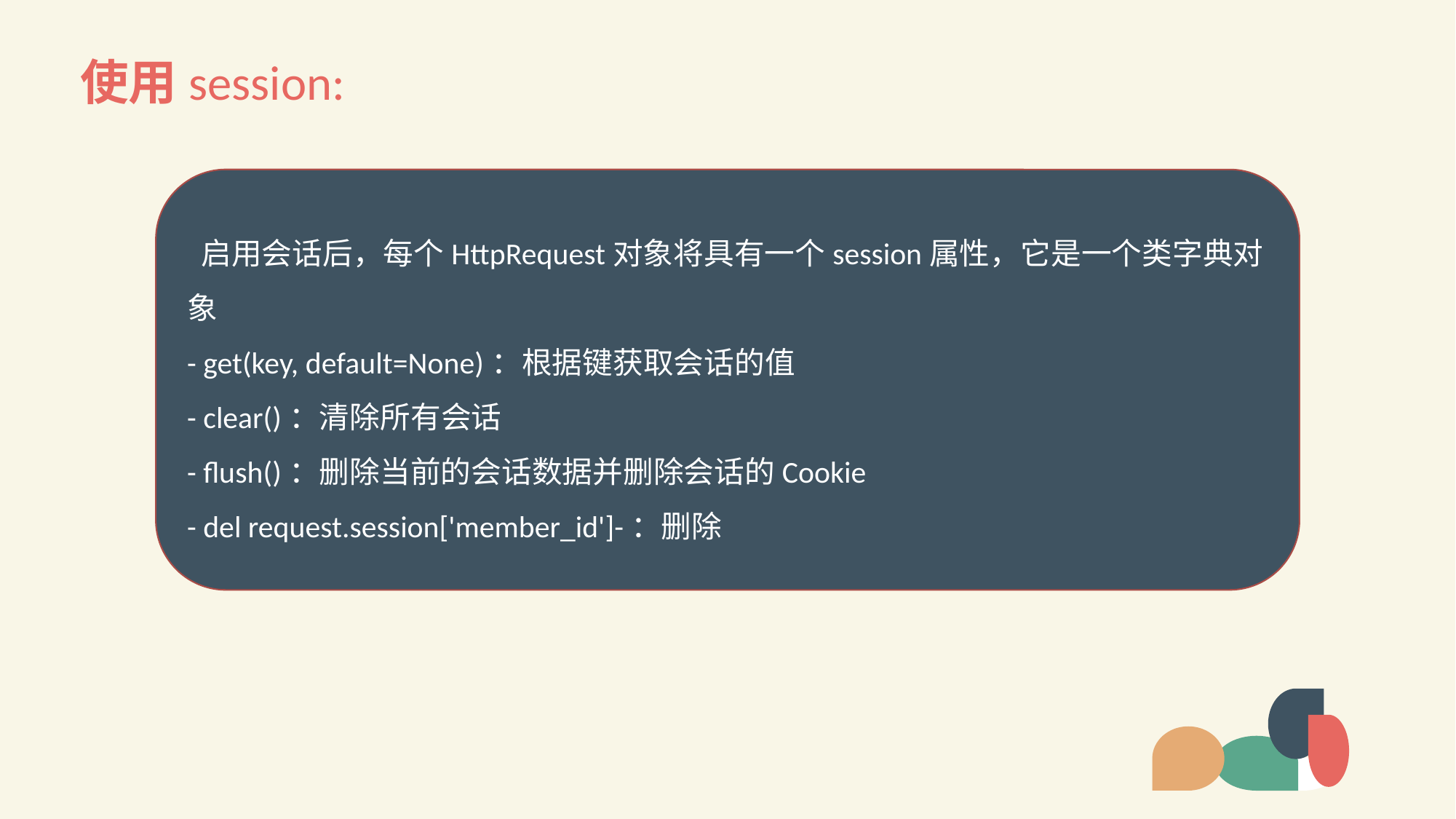

# 使用session:
 启用会话后，每个HttpRequest对象将具有一个session属性，它是一个类字典对象
- get(key, default=None)：根据键获取会话的值
- clear()：清除所有会话
- flush()：删除当前的会话数据并删除会话的Cookie
- del request.session['member_id']-：删除

LOREM